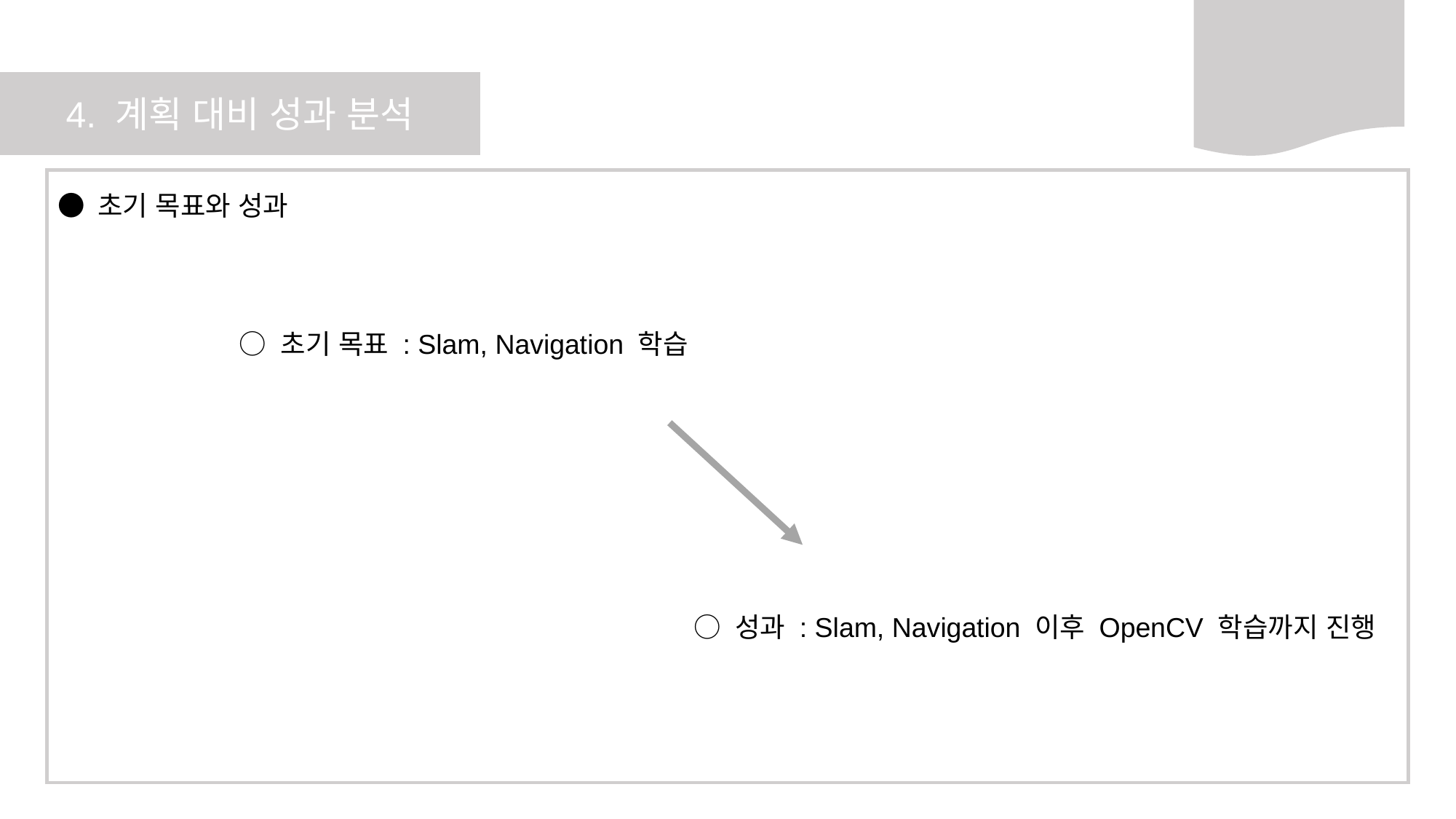

4. 계획 대비 성과 분석

● 초기 목표와 성과

○ 초기 목표 : Slam, Navigation 학습
○ 성과 : Slam, Navigation 이후 OpenCV 학습까지 진행